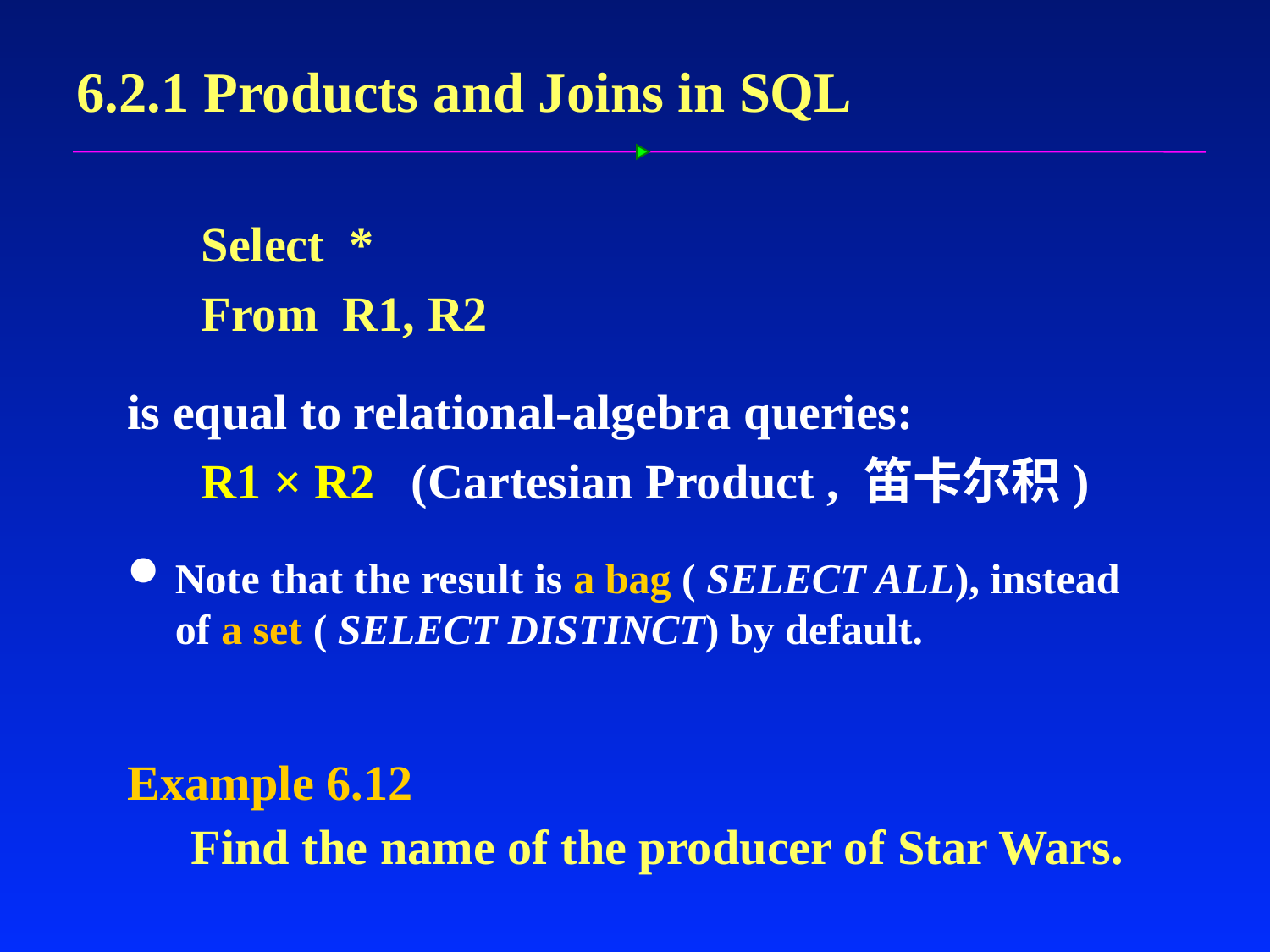

# 6.2.1 Products and Joins in SQL

      Select  *
      From  R1, R2
is equal to relational-algebra queries:
      R1 × R2   (Cartesian Product , 笛卡尔积)
Note that the result is a bag ( SELECT ALL), instead of a set ( SELECT DISTINCT) by default.

Example 6.12
Find the name of the producer of Star Wars.